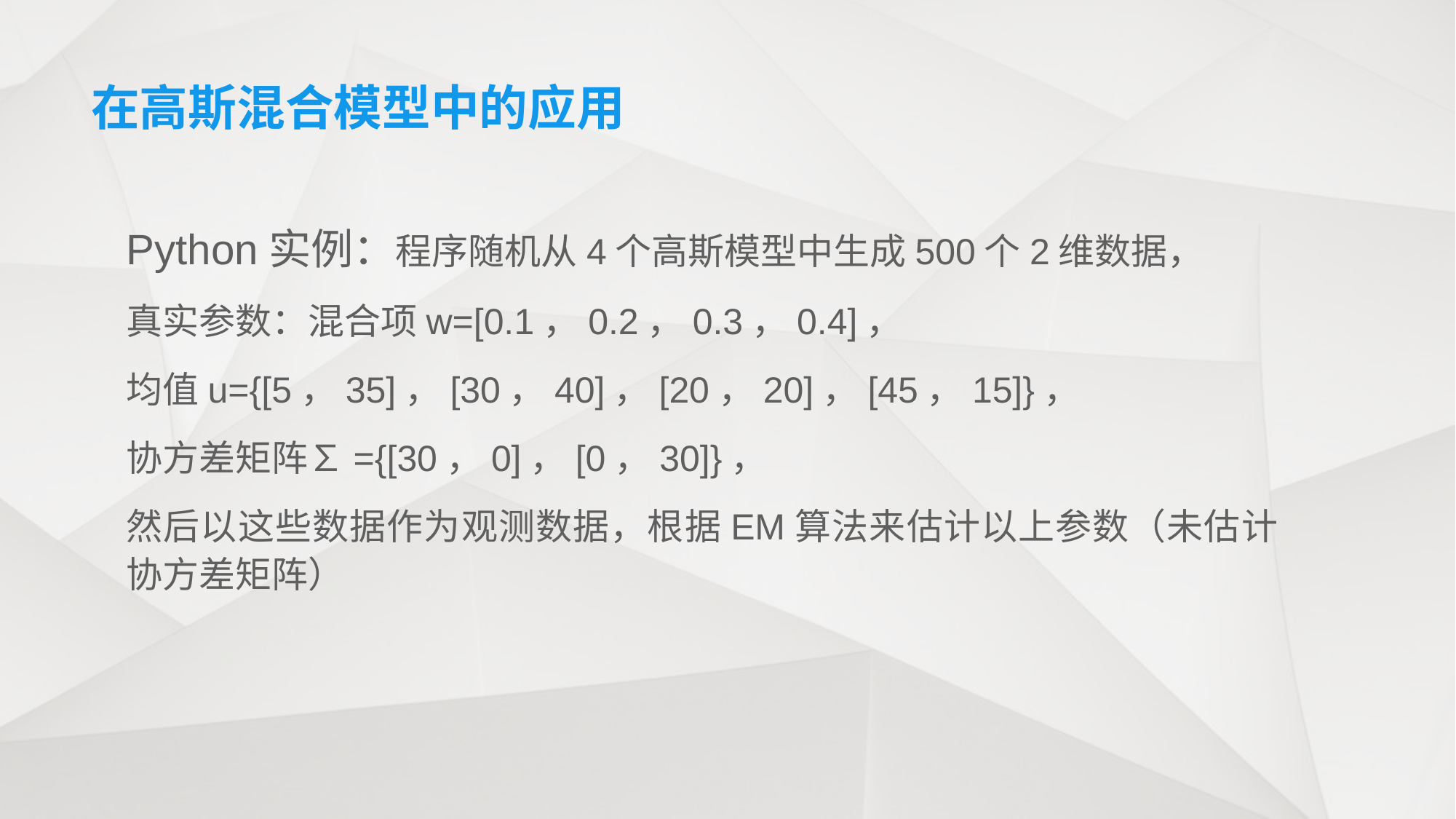

# 在高斯混合模型中的应用
Python实例：程序随机从4个高斯模型中生成500个2维数据，
真实参数：混合项w=[0.1，0.2，0.3，0.4]，
均值u={[5，35]，[30，40]，[20，20]，[45，15]}，
协方差矩阵∑={[30，0]，[0，30]}，
然后以这些数据作为观测数据，根据EM算法来估计以上参数（未估计协方差矩阵）